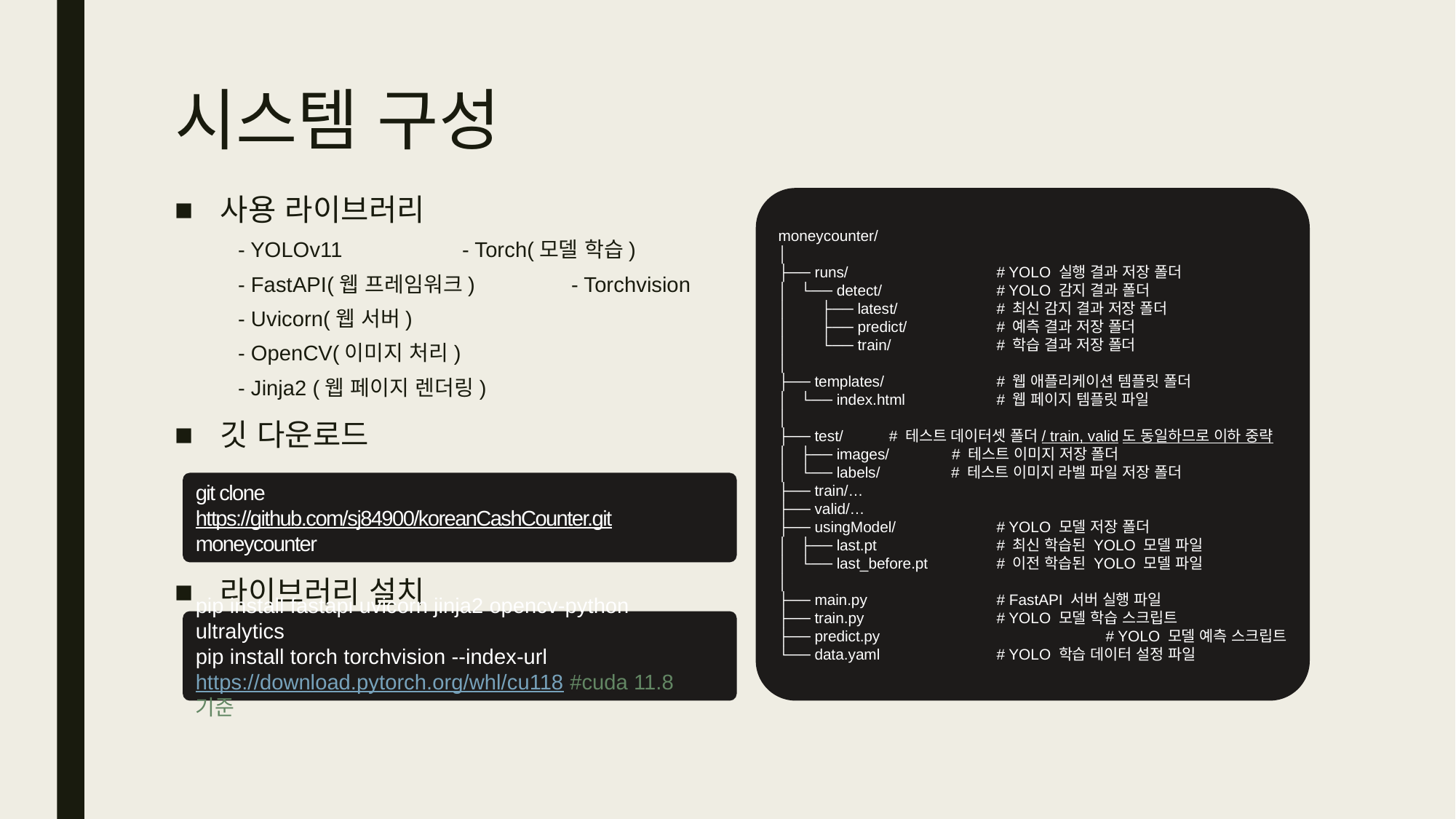

# 시스템 구성
사용 라이브러리
- YOLOv11		 - Torch(모델 학습)
- FastAPI(웹 프레임워크)	 - Torchvision
- Uvicorn(웹 서버)
- OpenCV(이미지 처리)
- Jinja2 (웹 페이지 렌더링)
깃 다운로드

라이브러리 설치
moneycounter/
│
├── runs/ 		# YOLO 실행 결과 저장 폴더
│   └── detect/		# YOLO 감지 결과 폴더
│        ├── latest/	# 최신 감지 결과 저장 폴더
│        ├── predict/	# 예측 결과 저장 폴더
│        └── train/	# 학습 결과 저장 폴더
│
├── templates/		# 웹 애플리케이션 템플릿 폴더
│   └── index.html 	# 웹 페이지 템플릿 파일
│
├── test/           # 테스트 데이터셋 폴더/ train, valid도 동일하므로 이하 중략
│   ├── images/               # 테스트 이미지 저장 폴더
│   └── labels/                 # 테스트 이미지 라벨 파일 저장 폴더
├── train/…
├── valid/…
├── usingModel/	# YOLO 모델 저장 폴더
│   ├── last.pt 		# 최신 학습된 YOLO 모델 파일
│   └── last_before.pt	# 이전 학습된 YOLO 모델 파일
│
├── main.py 		# FastAPI 서버 실행 파일
├── train.py  		# YOLO 모델 학습 스크립트
├── predict.py  		# YOLO 모델 예측 스크립트
└── data.yaml 		# YOLO 학습 데이터 설정 파일
git clone
https://github.com/sj84900/koreanCashCounter.git moneycounter
pip install fastapi uvicorn jinja2 opencv-python ultralytics
pip install torch torchvision --index-url https://download.pytorch.org/whl/cu118 #cuda 11.8 기준